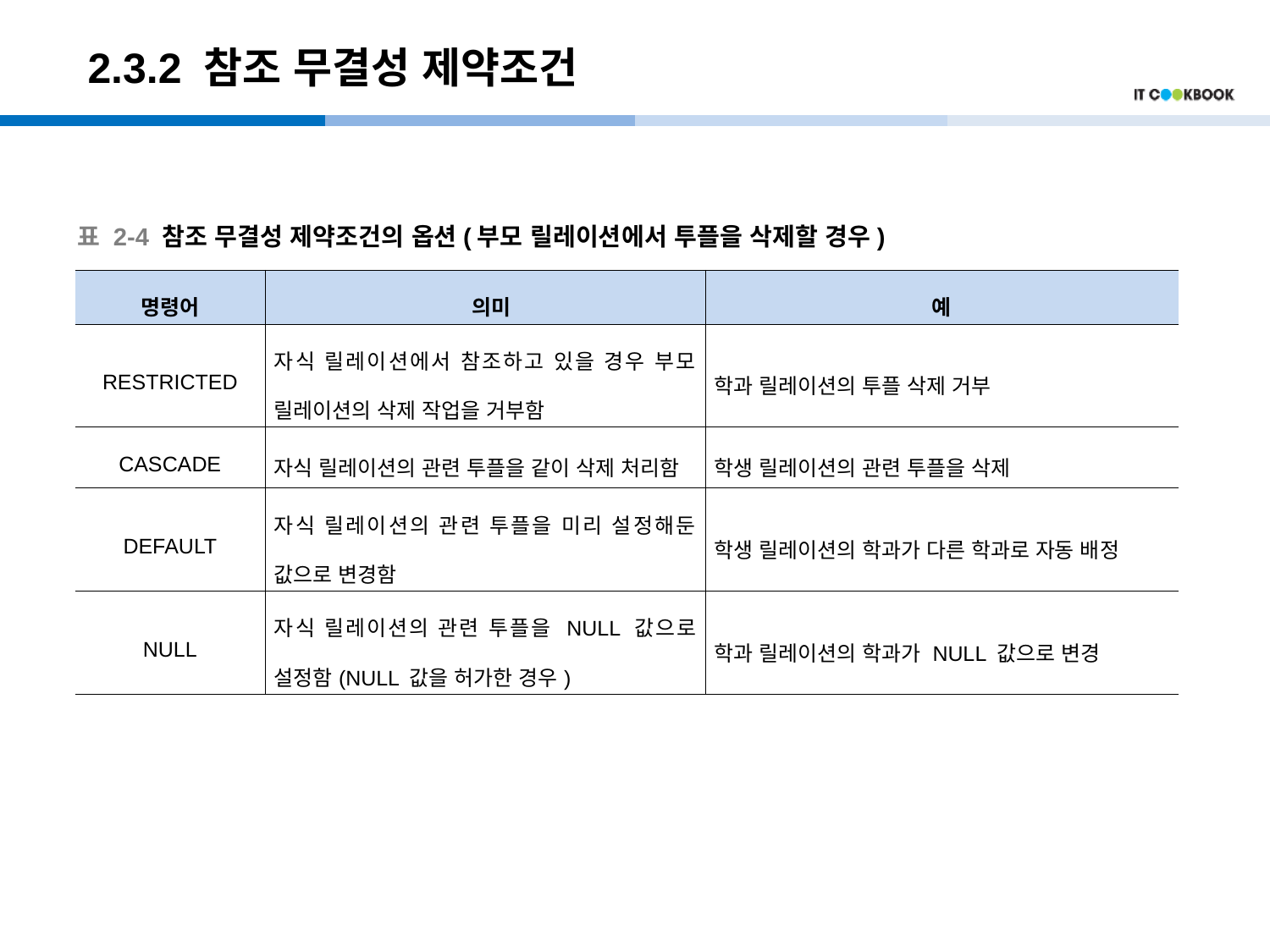

# 2.3.2 참조 무결성 제약조건

표 2-4 참조 무결성 제약조건의 옵션(부모 릴레이션에서 투플을 삭제할 경우)
| 명령어 | 의미 | 예 |
| --- | --- | --- |
| RESTRICTED | 자식 릴레이션에서 참조하고 있을 경우 부모 릴레이션의 삭제 작업을 거부함 | 학과 릴레이션의 투플 삭제 거부 |
| CASCADE | 자식 릴레이션의 관련 투플을 같이 삭제 처리함 | 학생 릴레이션의 관련 투플을 삭제 |
| DEFAULT | 자식 릴레이션의 관련 투플을 미리 설정해둔 값으로 변경함 | 학생 릴레이션의 학과가 다른 학과로 자동 배정 |
| NULL | 자식 릴레이션의 관련 투플을 NULL 값으로 설정함(NULL 값을 허가한 경우) | 학과 릴레이션의 학과가 NULL 값으로 변경 |